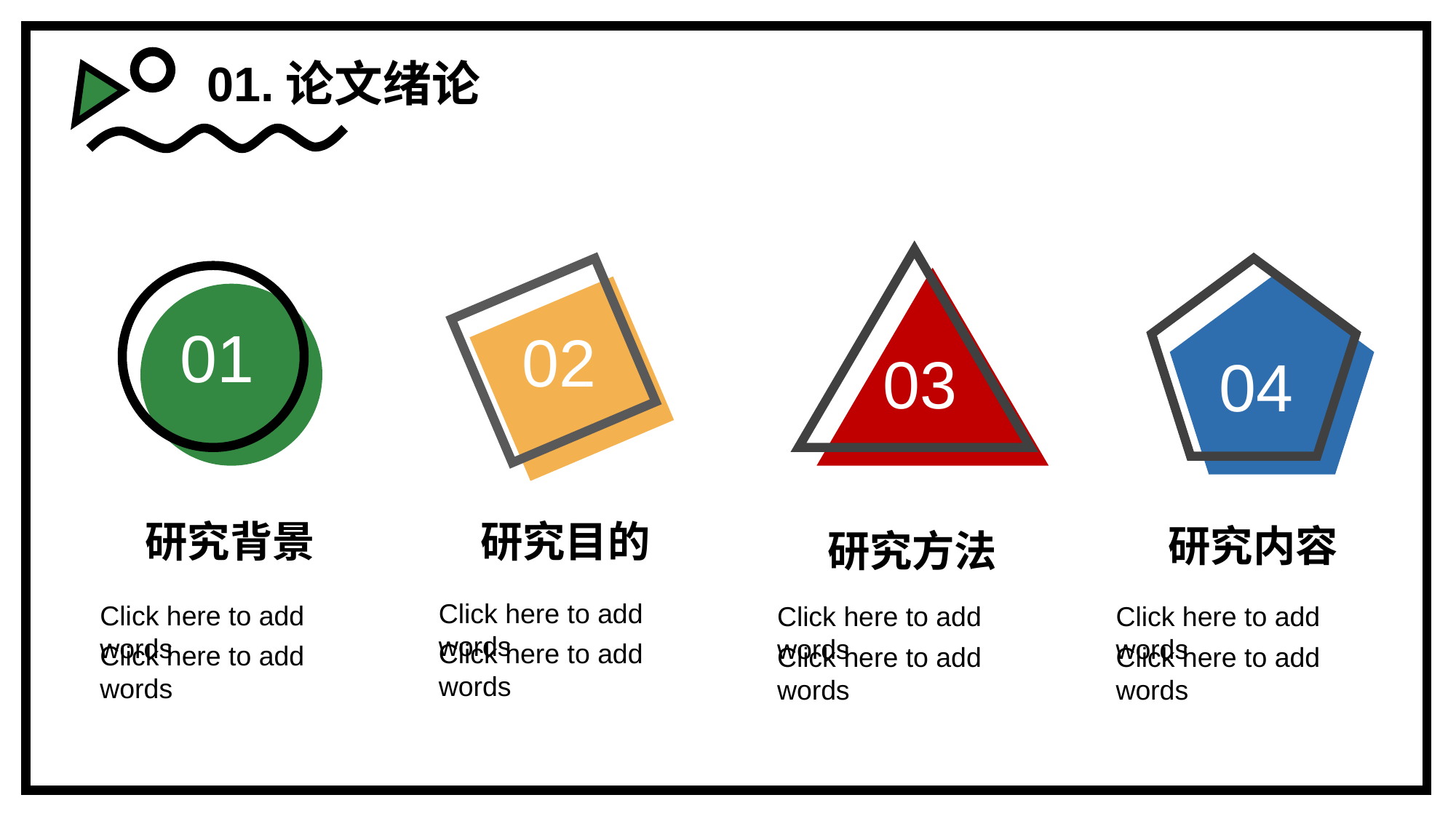

01.论文绪论

01
02
03
04
研究背景
研究目的
研究内容
研究方法
Click here to add words
Click here to add words
Click here to add words
Click here to add words
Click here to add words
Click here to add words
Click here to add words
Click here to add words